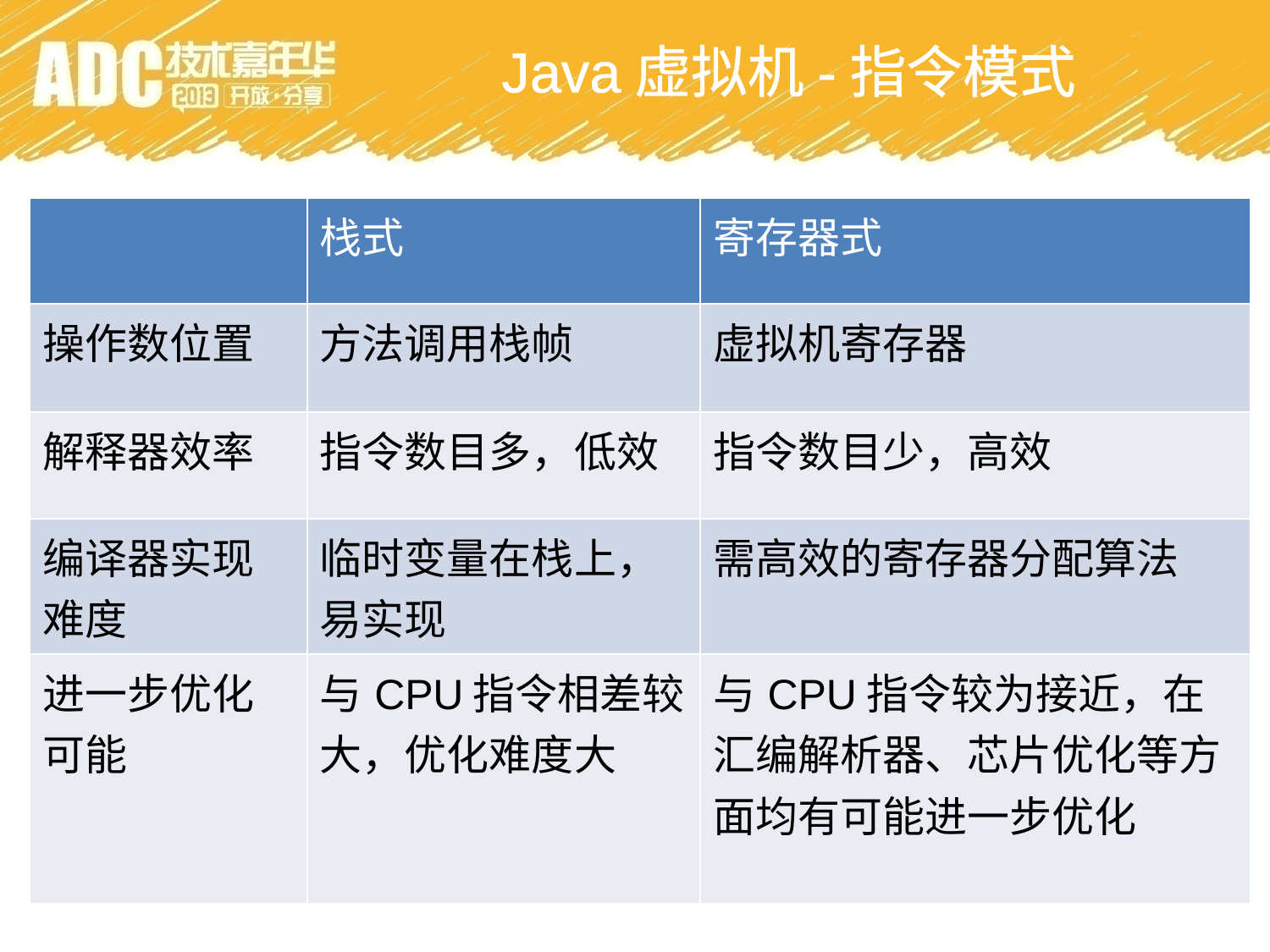

Java虚拟机-指令模式
|  | 栈式 | 寄存器式 |
| --- | --- | --- |
| 操作数位置 | 方法调用栈帧 | 虚拟机寄存器 |
| 解释器效率 | 指令数目多，低效 | 指令数目少，高效 |
| 编译器实现难度 | 临时变量在栈上，易实现 | 需高效的寄存器分配算法 |
| 进一步优化可能 | 与CPU指令相差较大，优化难度大 | 与CPU指令较为接近，在汇编解析器、芯片优化等方面均有可能进一步优化 |